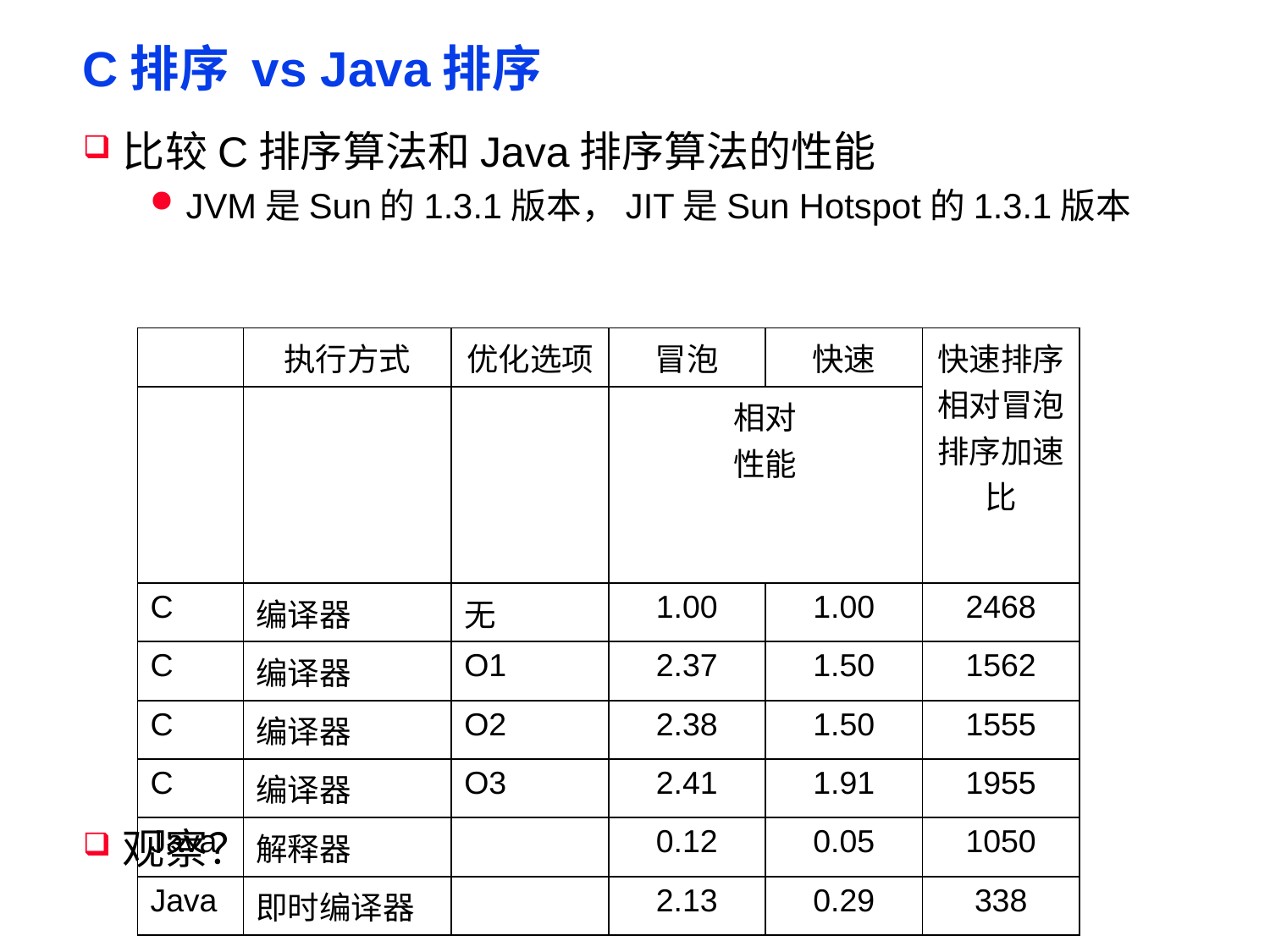

# C排序 vs Java排序
比较C排序算法和Java排序算法的性能
JVM是Sun的1.3.1版本，JIT是Sun Hotspot的1.3.1版本
|  | 执行方式 | 优化选项 | 冒泡 | 快速 | 快速排序相对冒泡排序加速比 |
| --- | --- | --- | --- | --- | --- |
|  |  |  | 相对 性能 |  |  |
| C | 编译器 | 无 | 1.00 | 1.00 | 2468 |
| C | 编译器 | O1 | 2.37 | 1.50 | 1562 |
| C | 编译器 | O2 | 2.38 | 1.50 | 1555 |
| C | 编译器 | O3 | 2.41 | 1.91 | 1955 |
| Java | 解释器 |  | 0.12 | 0.05 | 1050 |
| Java | 即时编译器 |  | 2.13 | 0.29 | 338 |
观察？